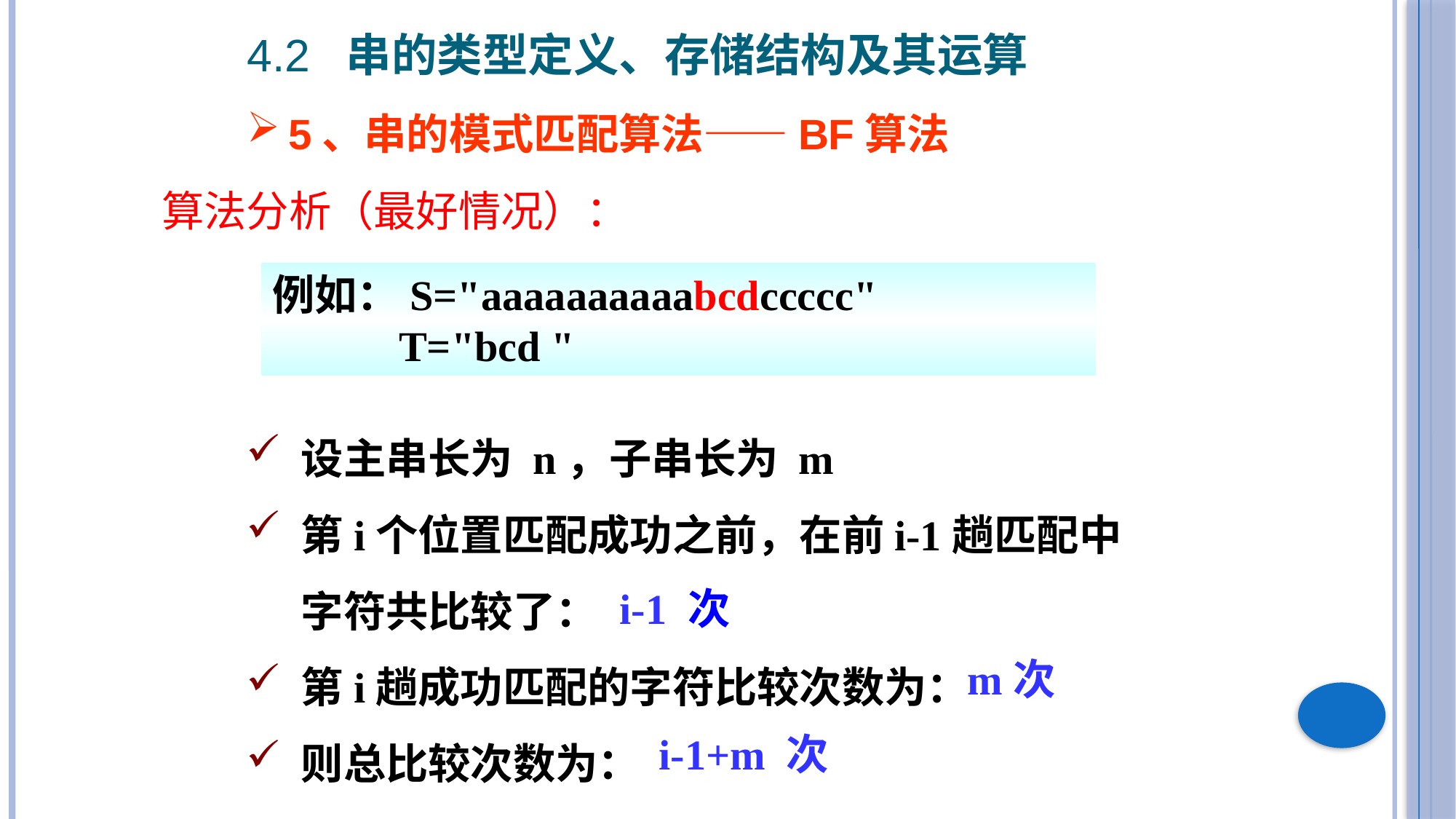

4.2  串的类型定义、存储结构及其运算
5、串的模式匹配算法——BF算法

算法分析（最好情况）：
例如：S="aaaaaaaaaabcdccccc"
            T="bcd "
设主串长为 n，子串长为 m
第i个位置匹配成功之前，在前i-1趟匹配中字符共比较了：
第i趟成功匹配的字符比较次数为：
则总比较次数为：
i-1 次
m次
i-1+m 次